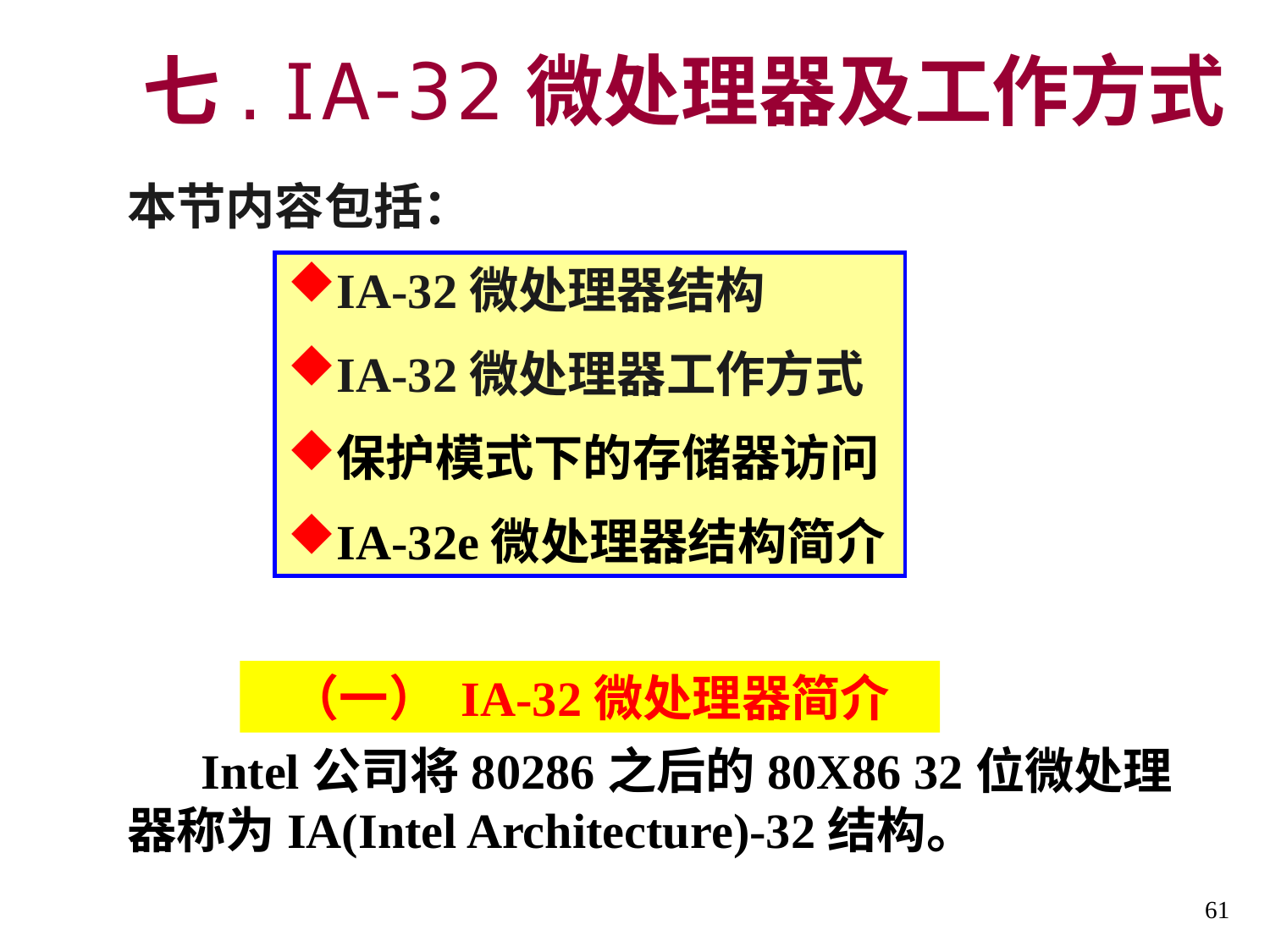

七. IA-32微处理器及工作方式
本节内容包括：
IA-32微处理器结构
IA-32微处理器工作方式
保护模式下的存储器访问
IA-32e微处理器结构简介
（一） IA-32微处理器简介
      Intel公司将80286之后的80X86 32位微处理器称为IA(Intel Architecture)-32结构。
61